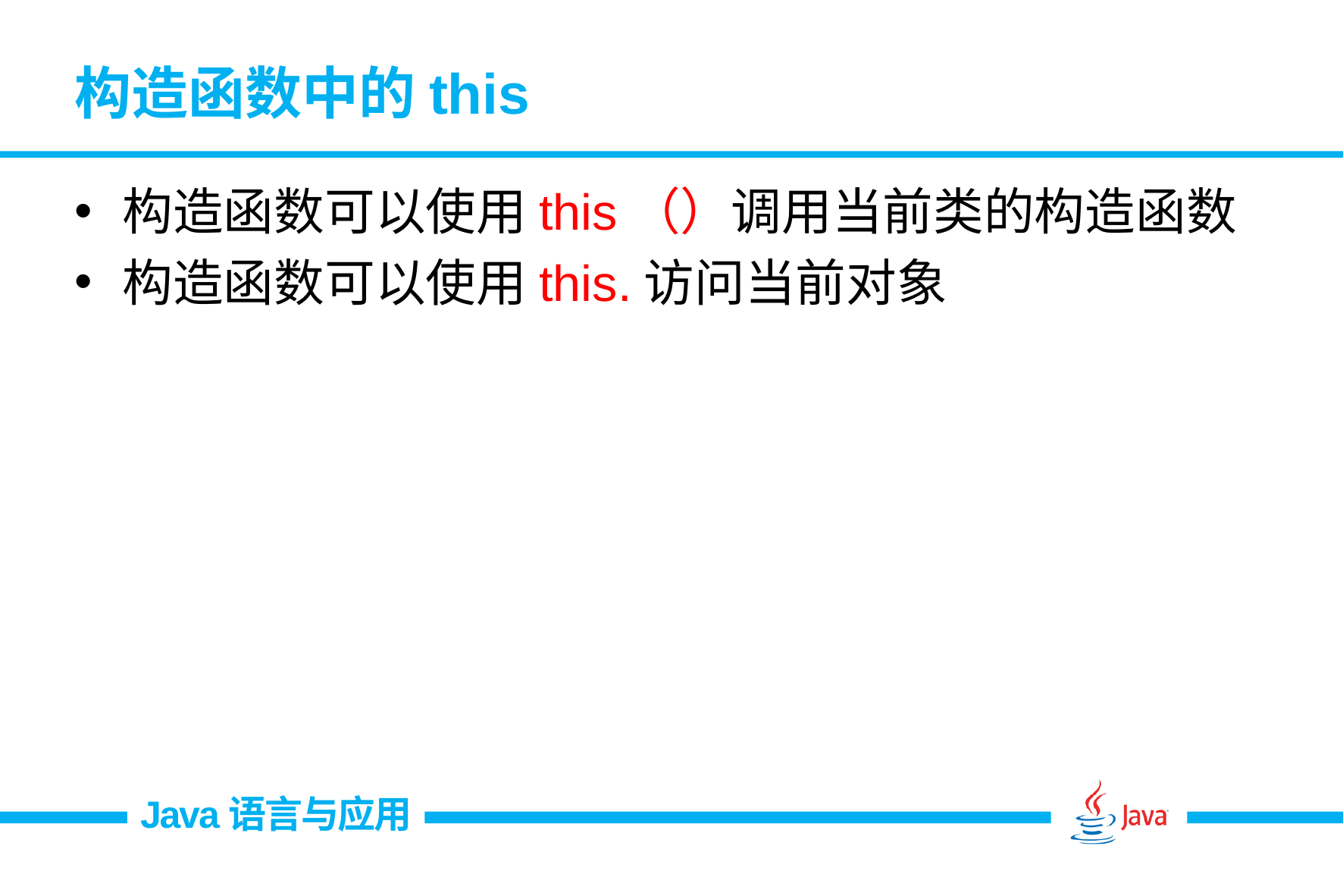

# 构造函数中的this
构造函数可以使用this（）调用当前类的构造函数
构造函数可以使用this.访问当前对象

20